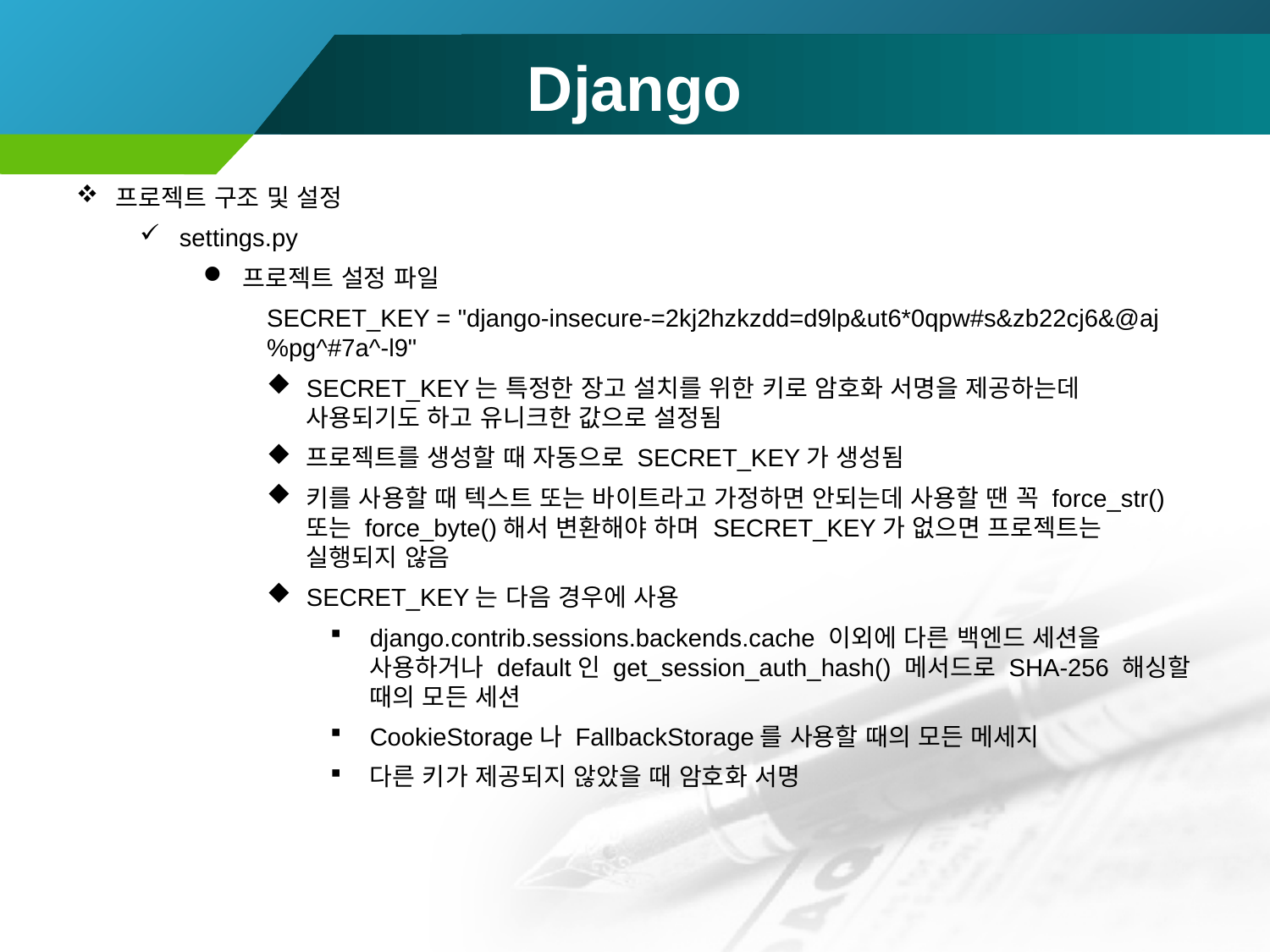

# Django
프로젝트 구조 및 설정
settings.py
프로젝트 설정 파일
SECRET_KEY = "django-insecure-=2kj2hzkzdd=d9lp&ut6*0qpw#s&zb22cj6&@aj%pg^#7a^-l9"
SECRET_KEY는 특정한 장고 설치를 위한 키로 암호화 서명을 제공하는데 사용되기도 하고 유니크한 값으로 설정됨
프로젝트를 생성할 때 자동으로 SECRET_KEY가 생성됨
키를 사용할 때 텍스트 또는 바이트라고 가정하면 안되는데 사용할 땐 꼭 force_str() 또는 force_byte()해서 변환해야 하며 SECRET_KEY가 없으면 프로젝트는 실행되지 않음
SECRET_KEY는 다음 경우에 사용
django.contrib.sessions.backends.cache 이외에 다른 백엔드 세션을 사용하거나 default인 get_session_auth_hash() 메서드로 SHA-256 해싱할 때의 모든 세션
CookieStorage나 FallbackStorage를 사용할 때의 모든 메세지
다른 키가 제공되지 않았을 때 암호화 서명